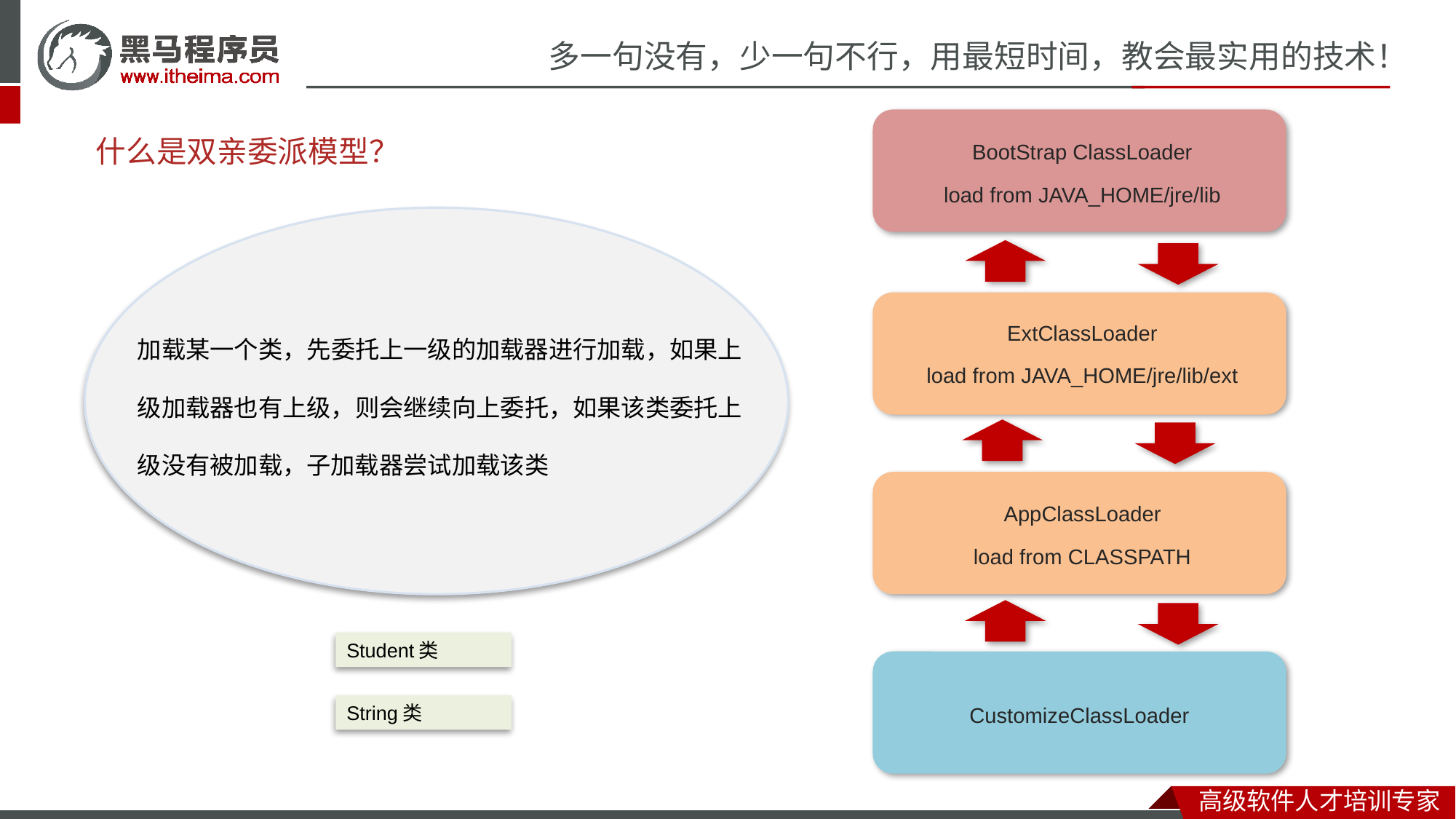

BootStrap ClassLoader
load from JAVA_HOME/jre/lib

ExtClassLoader
load from JAVA_HOME/jre/lib/ext

AppClassLoader
load from CLASSPATH

CustomizeClassLoader

# 什么是双亲委派模型？

加载某一个类，先委托上一级的加载器进行加载，如果上级加载器也有上级，则会继续向上委托，如果该类委托上级没有被加载，子加载器尝试加载该类
Student类
String类